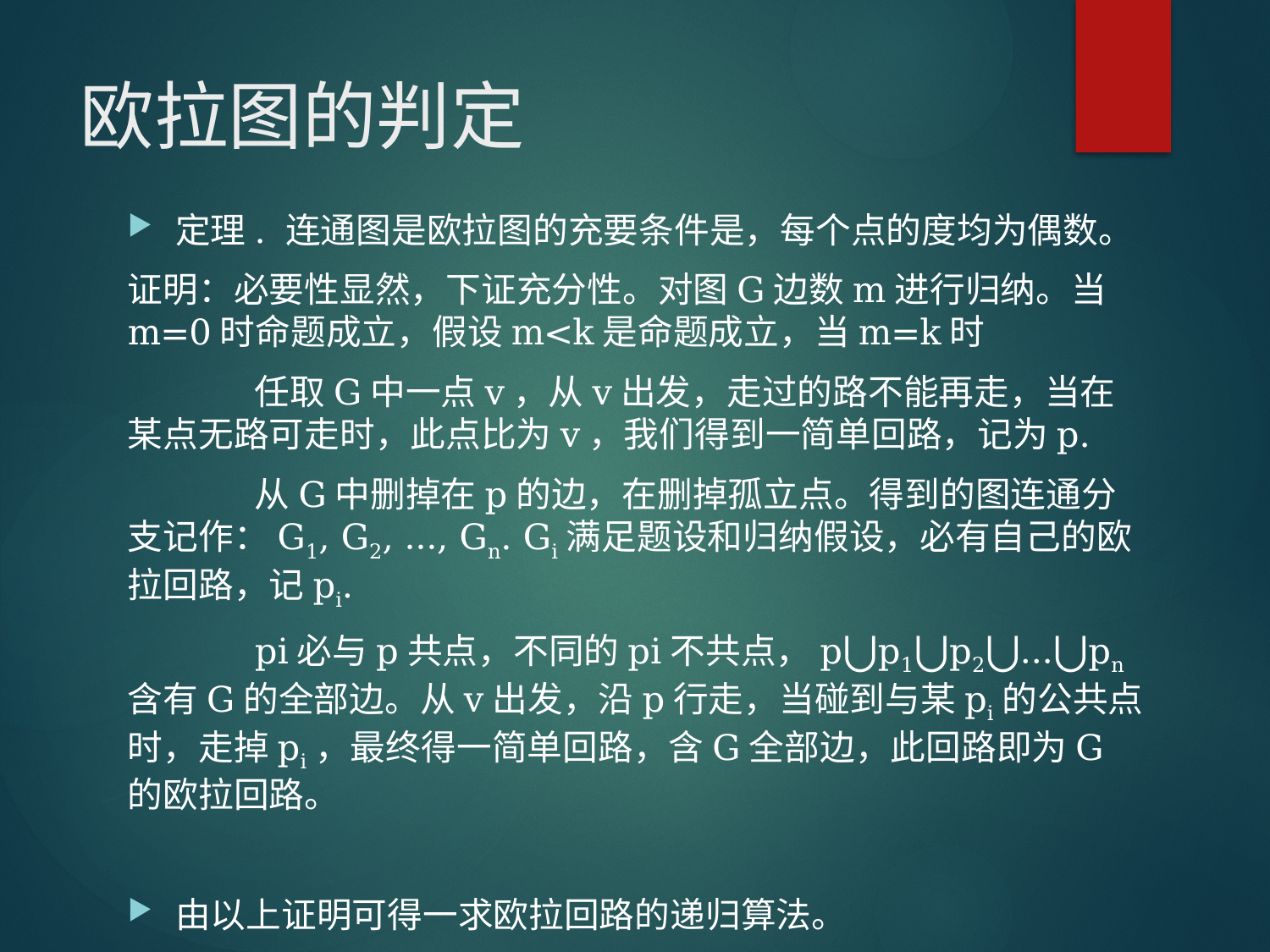

# 欧拉图的判定
定理. 连通图是欧拉图的充要条件是，每个点的度均为偶数。
证明：必要性显然，下证充分性。对图G边数m进行归纳。当m=0时命题成立，假设m<k是命题成立，当m=k时
	任取G中一点v，从v出发，走过的路不能再走，当在某点无路可走时，此点比为v，我们得到一简单回路，记为p.
	从G中删掉在p的边，在删掉孤立点。得到的图连通分支记作：G1, G2, …, Gn. Gi满足题设和归纳假设，必有自己的欧拉回路，记pi.
	pi必与p共点，不同的pi不共点，p⋃p1⋃p2⋃…⋃pn含有G的全部边。从v出发，沿p行走，当碰到与某pi的公共点时，走掉pi，最终得一简单回路，含G全部边，此回路即为G的欧拉回路。

由以上证明可得一求欧拉回路的递归算法。